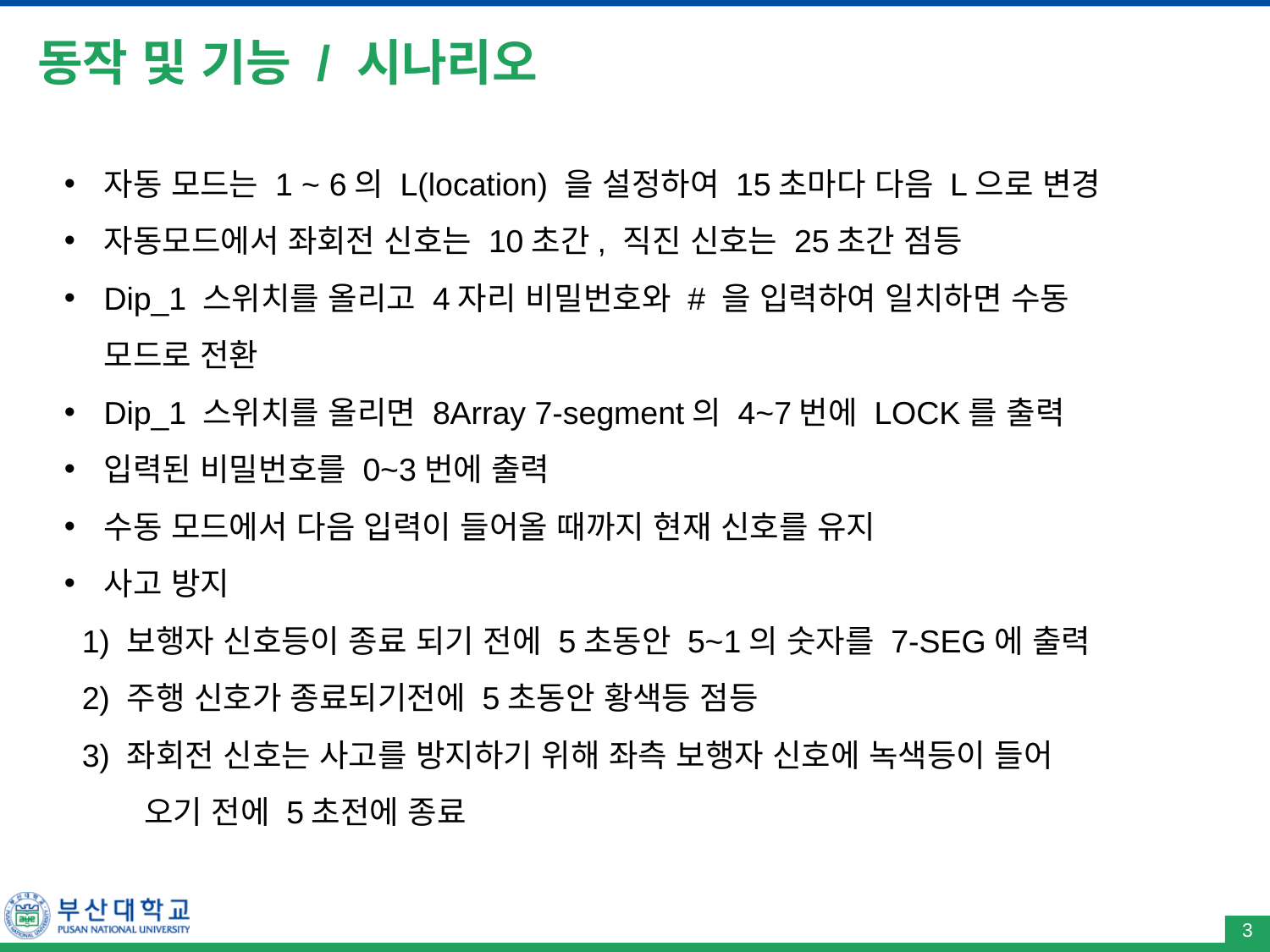

# 동작 및 기능 / 시나리오
자동 모드는 1 ~ 6의 L(location) 을 설정하여 15초마다 다음 L으로 변경
자동모드에서 좌회전 신호는 10초간, 직진 신호는 25초간 점등
Dip_1 스위치를 올리고 4자리 비밀번호와 # 을 입력하여 일치하면 수동 모드로 전환
Dip_1 스위치를 올리면 8Array 7-segment의 4~7번에 LOCK를 출력
입력된 비밀번호를 0~3번에 출력
수동 모드에서 다음 입력이 들어올 때까지 현재 신호를 유지
사고 방지
  1) 보행자 신호등이 종료 되기 전에 5초동안 5~1의 숫자를 7-SEG에 출력
  2) 주행 신호가 종료되기전에 5초동안 황색등 점등
  3) 좌회전 신호는 사고를 방지하기 위해 좌측 보행자 신호에 녹색등이 들어                     오기 전에 5초전에 종료

3